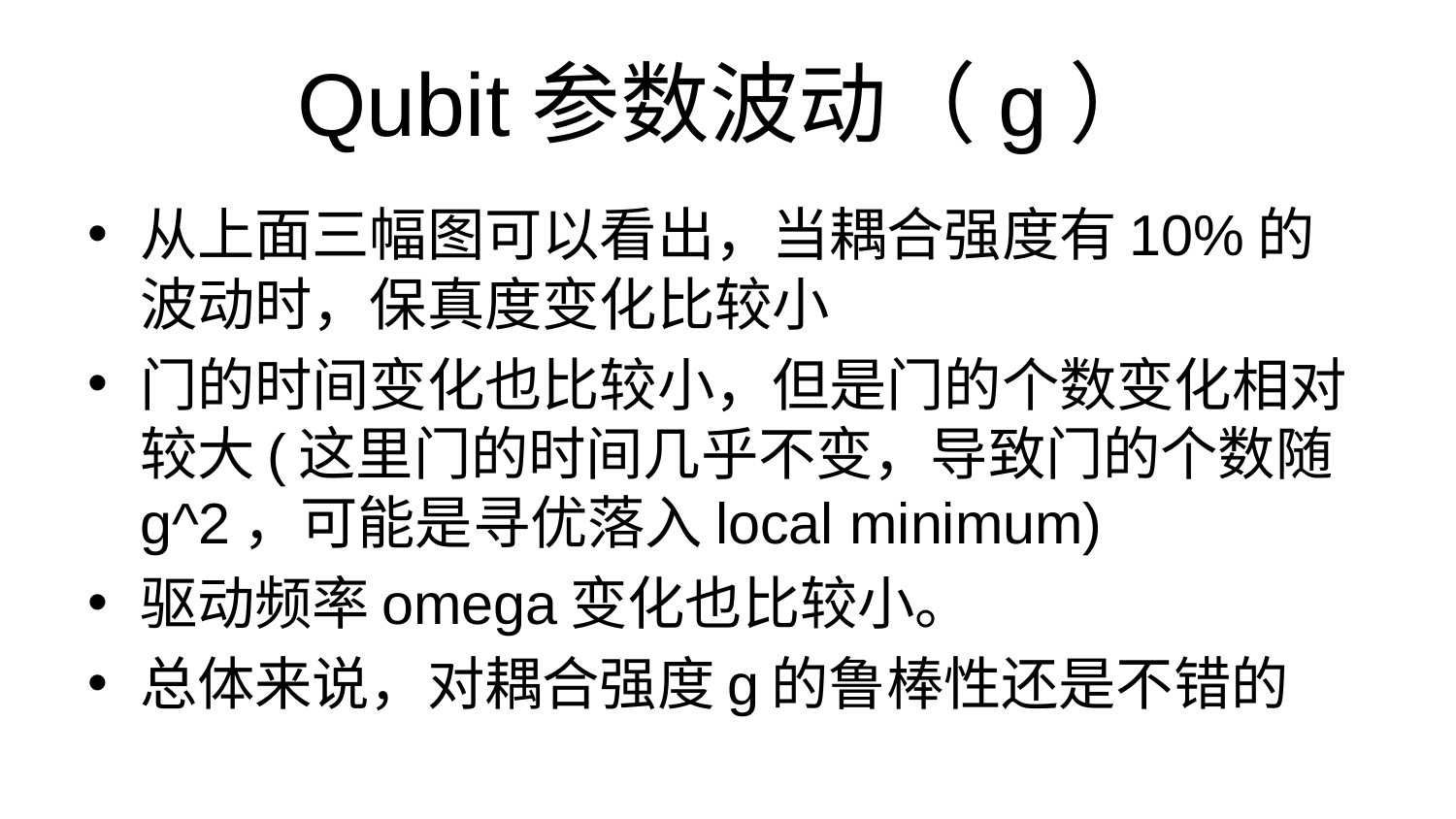

# Qubit参数波动（g）
从上面三幅图可以看出，当耦合强度有10%的波动时，保真度变化比较小
门的时间变化也比较小，但是门的个数变化相对较大(这里门的时间几乎不变，导致门的个数随g^2，可能是寻优落入local minimum)
驱动频率omega变化也比较小。
总体来说，对耦合强度g的鲁棒性还是不错的